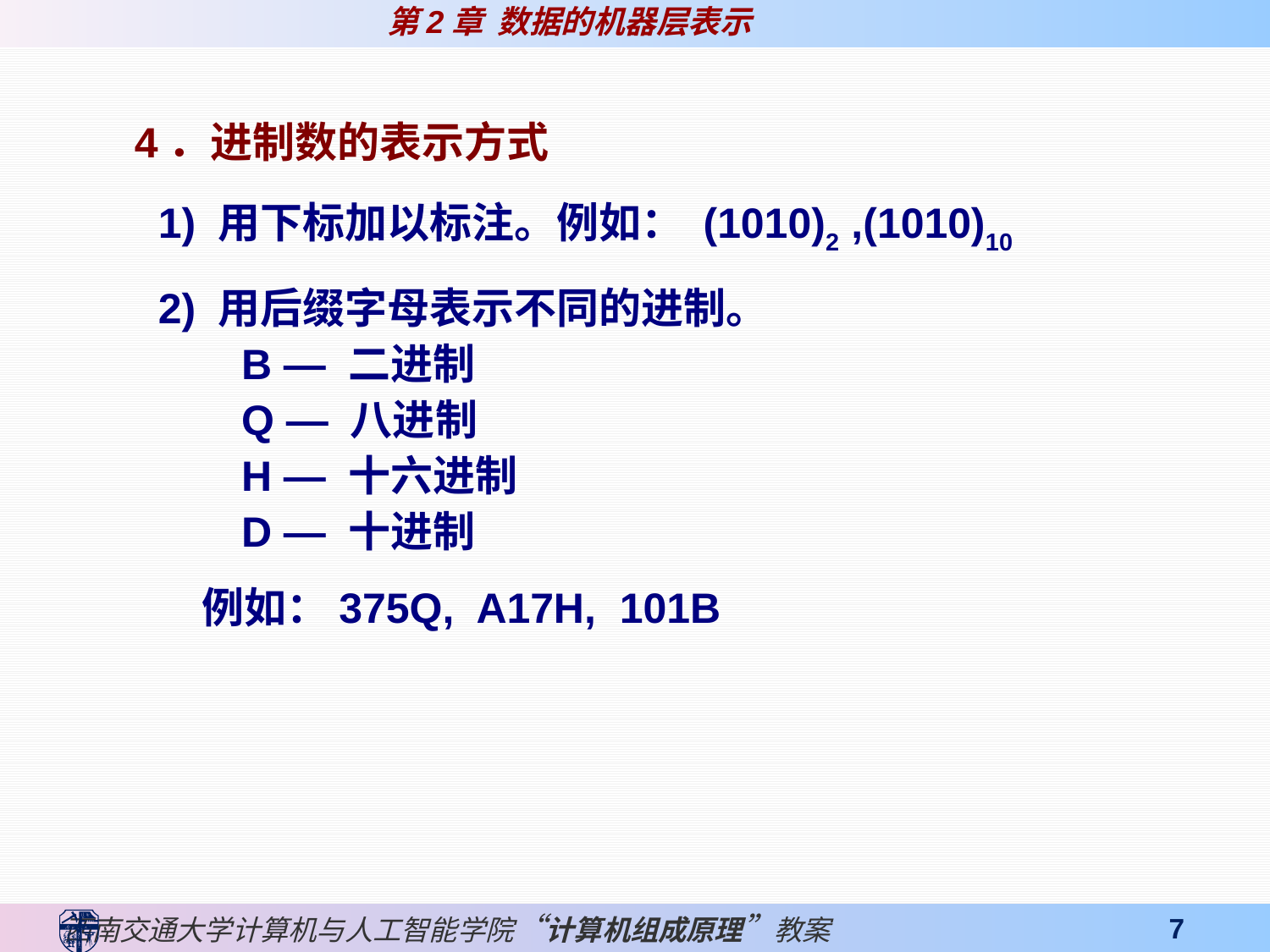

4．进制数的表示方式
  1) 用下标加以标注。例如： (1010)2 ,(1010)10
  2) 用后缀字母表示不同的进制。
         B — 二进制
         Q — 八进制
         H — 十六进制
         D — 十进制
      例如：375Q,  A17H,  101B